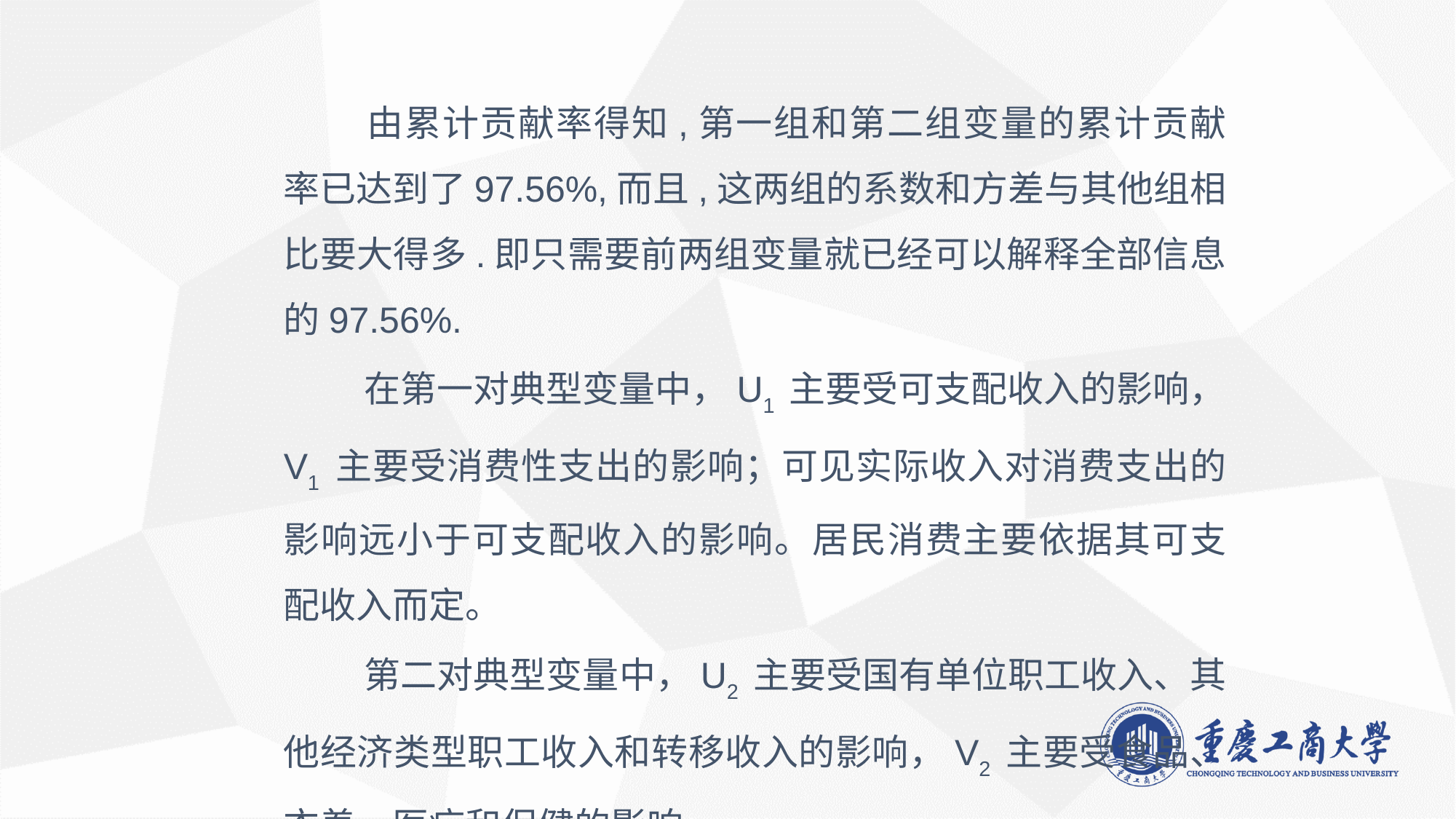

由累计贡献率得知,第一组和第二组变量的累计贡献率已达到了97.56%,而且,这两组的系数和方差与其他组相比要大得多.即只需要前两组变量就已经可以解释全部信息的97.56%.
 在第一对典型变量中，U1 主要受可支配收入的影响，V1 主要受消费性支出的影响；可见实际收入对消费支出的影响远小于可支配收入的影响。居民消费主要依据其可支配收入而定。
 第二对典型变量中，U2 主要受国有单位职工收入、其他经济类型职工收入和转移收入的影响，V2 主要受食品、衣着、医疗和保健的影响。